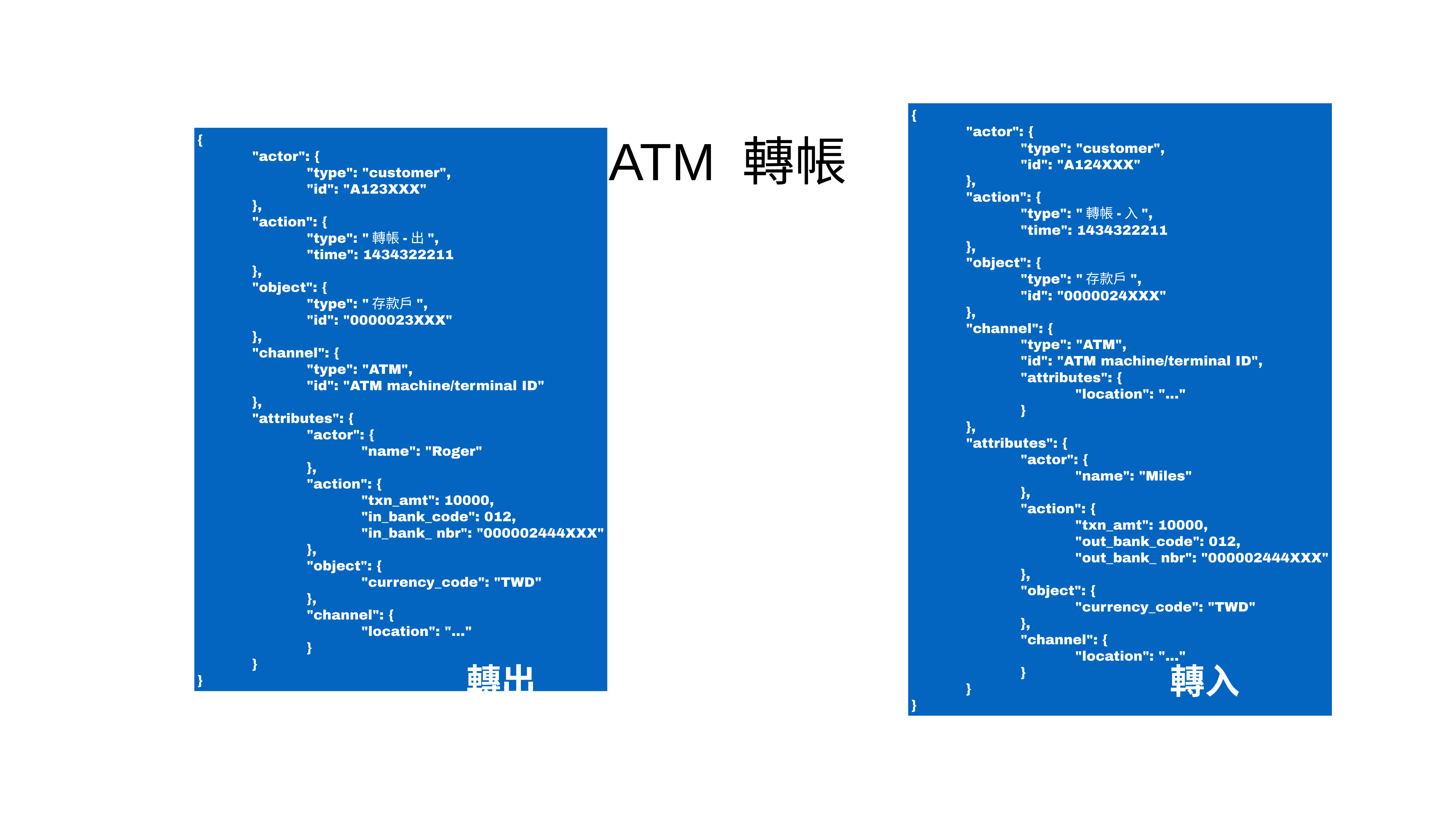

{
	"actor": {
		"type": "customer",
		"id": "A124XXX"
	},
	"action": {
		"type": "轉帳-入",
		"time": 1434322211
	},
	"object": {
		"type": "存款戶",
		"id": "0000024XXX"
	},
	"channel": {
		"type": "ATM",
		"id": "ATM machine/terminal ID",
		"attributes": {
			"location": "..."
		}
	},
	"attributes": {
		"actor": {
			"name": "Miles"
		},
		"action": {
			"txn_amt": 10000,
			"out_bank_code": 012,
			"out_bank_ nbr": "000002444XXX"
		},
		"object": {
			"currency_code": "TWD"
		},
		"channel": {
			"location": "..."
		}
	}
}
{
	"actor": {
		"type": "customer",
		"id": "A123XXX"
	},
	"action": {
		"type": "轉帳-出",
		"time": 1434322211
	},
	"object": {
		"type": "存款戶",
		"id": "0000023XXX"
	},
	"channel": {
		"type": "ATM",
		"id": "ATM machine/terminal ID"
	},
	"attributes": {
		"actor": {
			"name": "Roger"
		},
		"action": {
			"txn_amt": 10000,
			"in_bank_code": 012,
			"in_bank_ nbr": "000002444XXX"
		},
		"object": {
			"currency_code": "TWD"
		},
		"channel": {
			"location": "..."
		}
	}
}
# ATM 轉帳
轉出
轉入